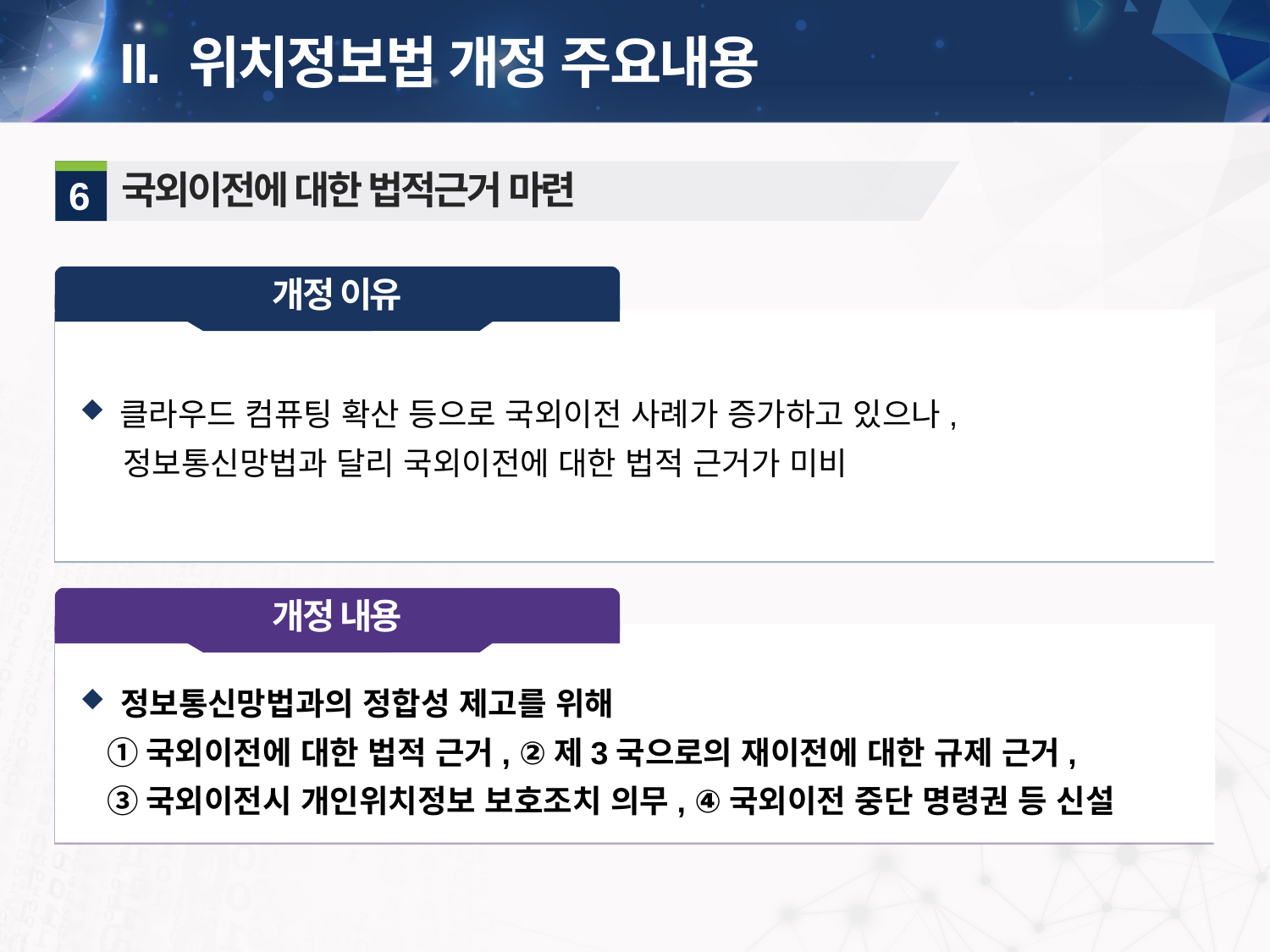

II. 위치정보법 개정 주요내용

국외이전에 대한 법적근거 마련

6

개정 이유

클라우드 컴퓨팅 확산 등으로 국외이전 사례가 증가하고 있으나,
    정보통신망법과 달리 국외이전에 대한 법적 근거가 미비

개정 내용

 정보통신망법과의 정합성 제고를 위해
   ①국외이전에 대한 법적 근거, ②제3국으로의 재이전에 대한 규제 근거,
   ③국외이전시 개인위치정보 보호조치 의무, ④국외이전 중단 명령권 등 신설